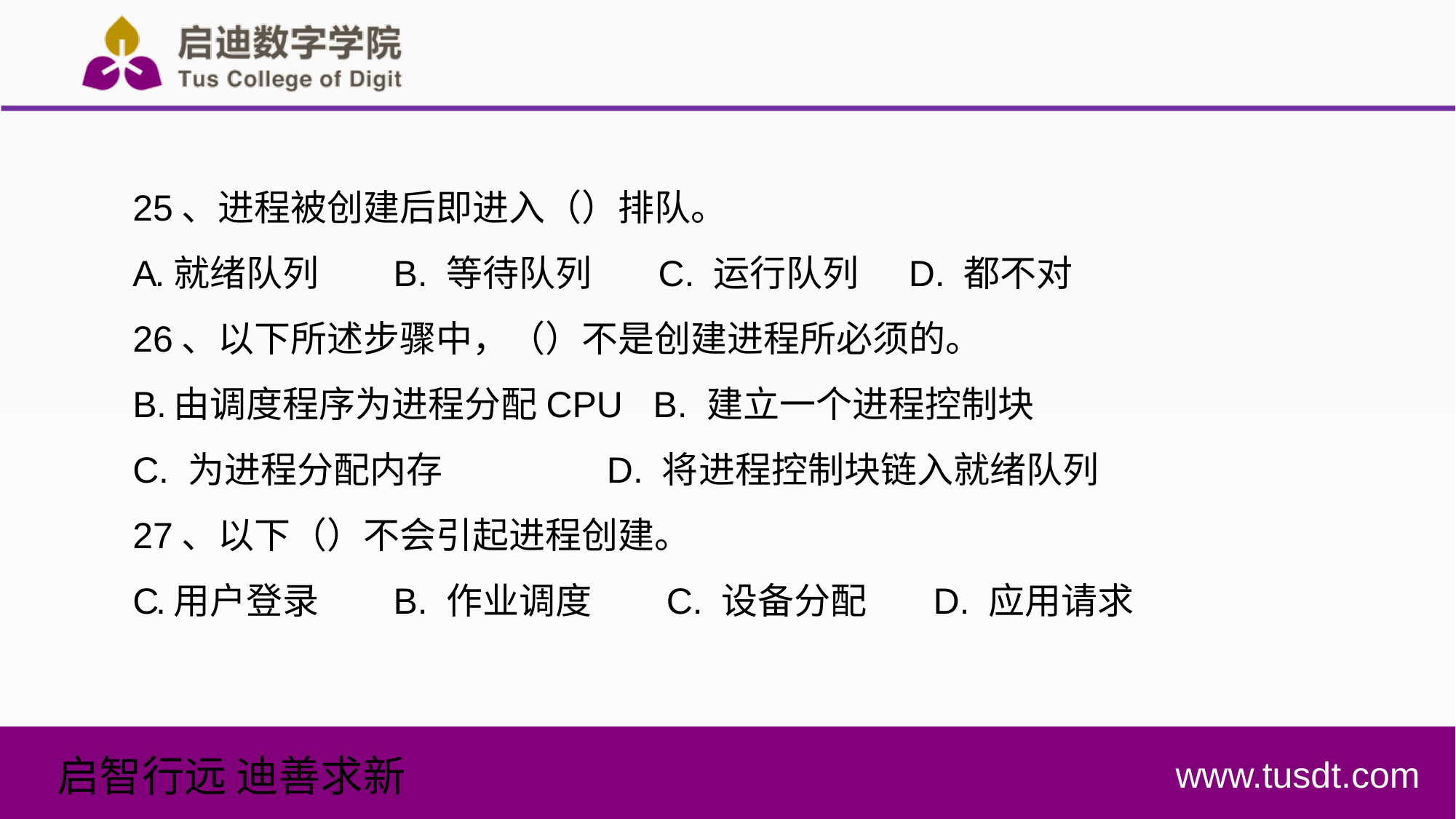

25、进程被创建后即进入（）排队。
就绪队列        B. 等待队列       C. 运行队列     D. 都不对
26、以下所述步骤中，（）不是创建进程所必须的。
由调度程序为进程分配CPU   B. 建立一个进程控制块
C. 为进程分配内存                   D. 将进程控制块链入就绪队列
27、以下（）不会引起进程创建。
用户登录        B. 作业调度        C. 设备分配       D. 应用请求